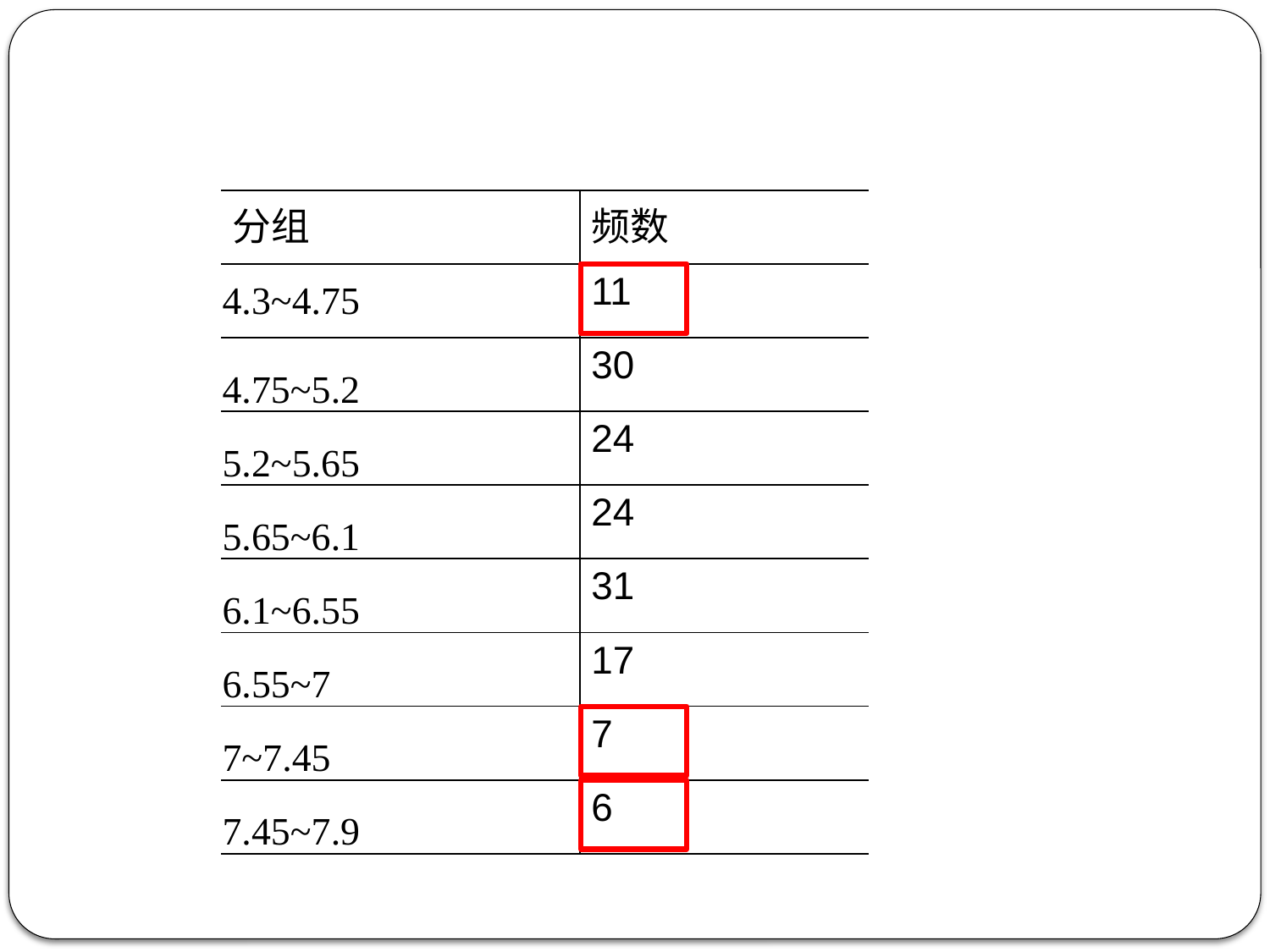

| 分组 | 频数 |
| --- | --- |
| 4.3~4.75 | 11 |
| 4.75~5.2 | 30 |
| 5.2~5.65 | 24 |
| 5.65~6.1 | 24 |
| 6.1~6.55 | 31 |
| 6.55~7 | 17 |
| 7~7.45 | 7 |
| 7.45~7.9 | 6 |

126